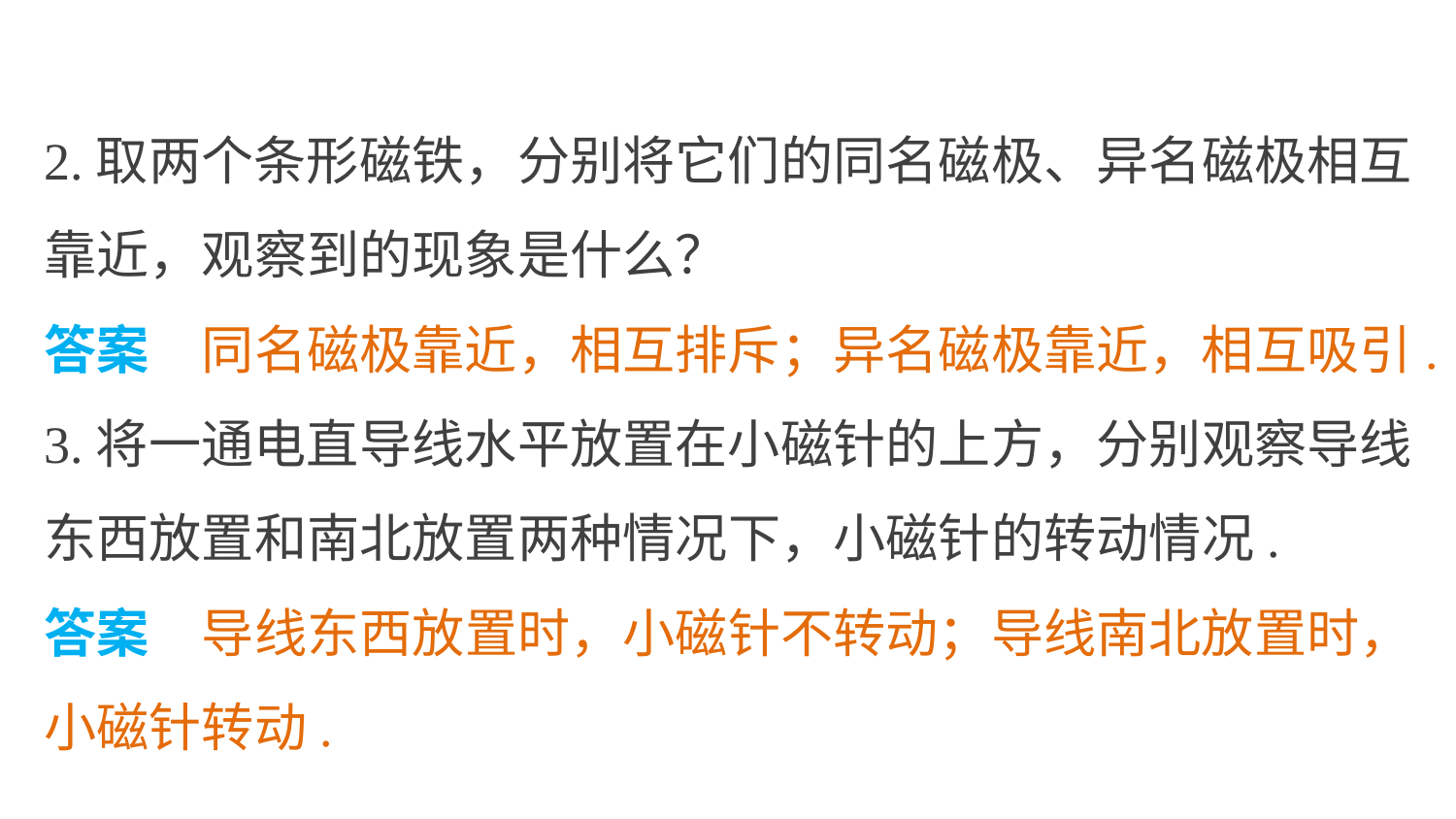

2.取两个条形磁铁，分别将它们的同名磁极、异名磁极相互靠近，观察到的现象是什么？
答案　同名磁极靠近，相互排斥；异名磁极靠近，相互吸引.
3.将一通电直导线水平放置在小磁针的上方，分别观察导线东西放置和南北放置两种情况下，小磁针的转动情况.
答案　导线东西放置时，小磁针不转动；导线南北放置时，小磁针转动.